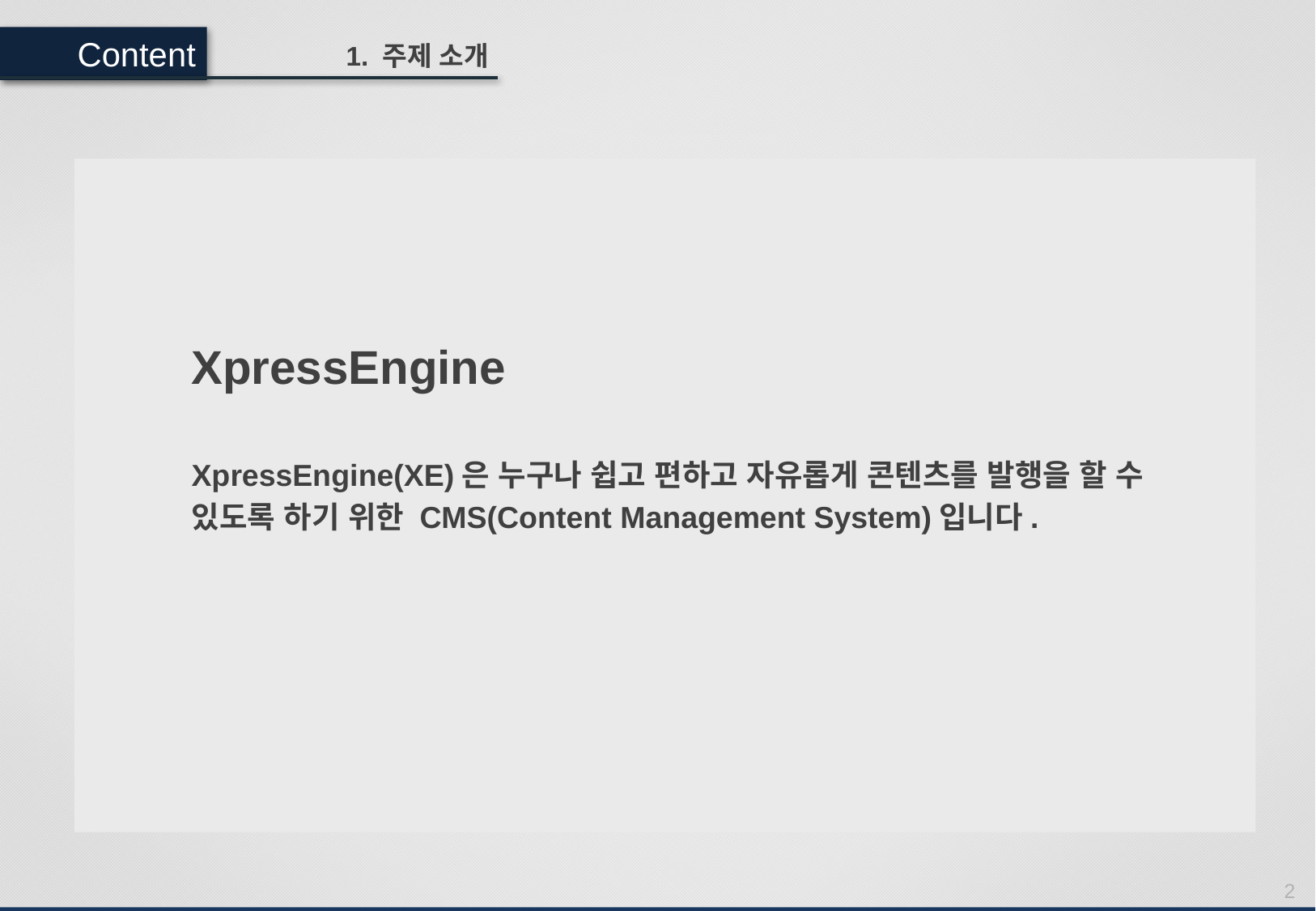

Content
1. 주제 소개

XpressEngine

XpressEngine(XE)은 누구나 쉽고 편하고 자유롭게 콘텐츠를 발행을 할 수 있도록 하기 위한 CMS(Content Management System)입니다.
2